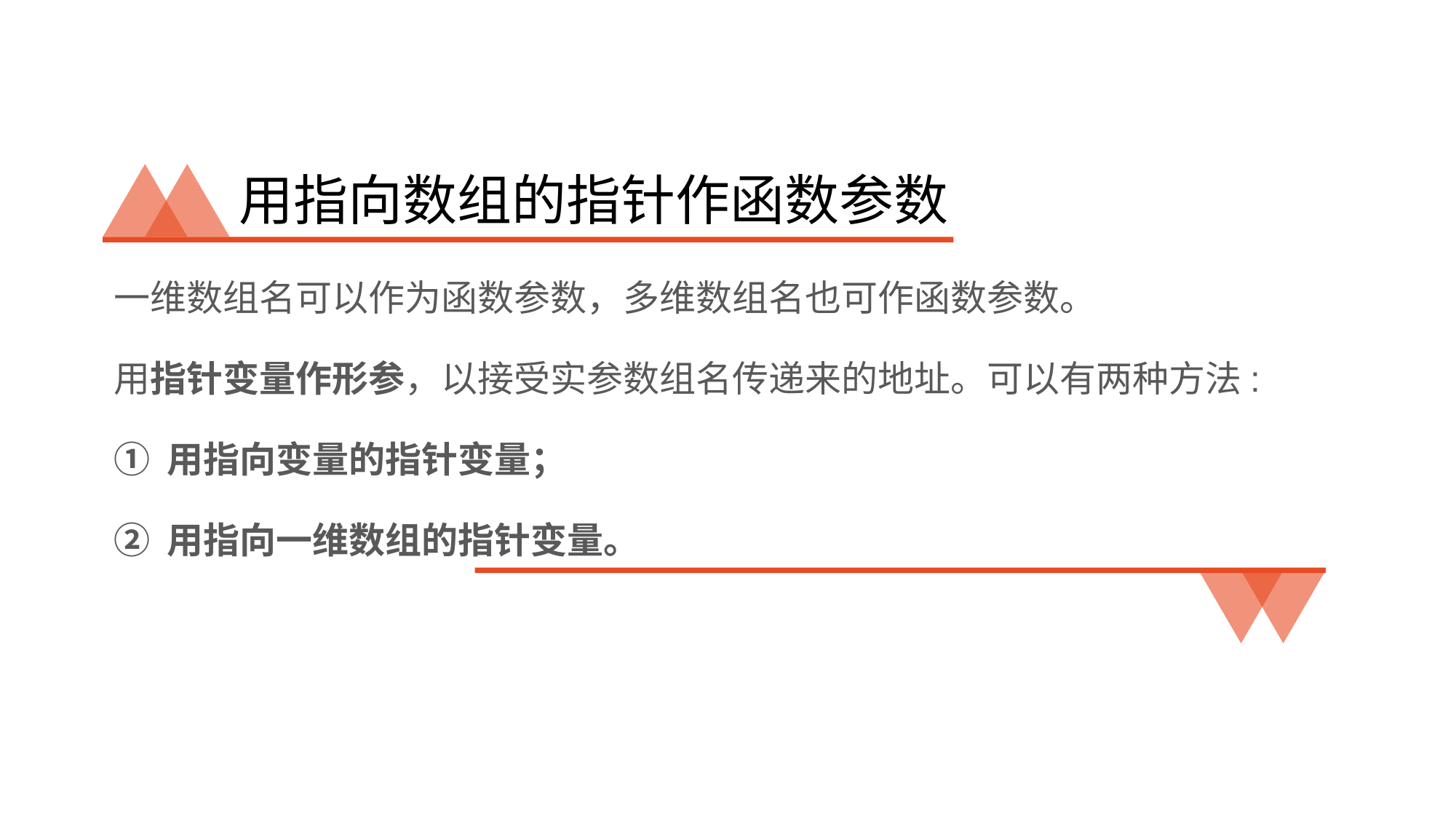

# 用指向数组的指针作函数参数

一维数组名可以作为函数参数，多维数组名也可作函数参数。
用指针变量作形参，以接受实参数组名传递来的地址。可以有两种方法:
① 用指向变量的指针变量；
② 用指向一维数组的指针变量。